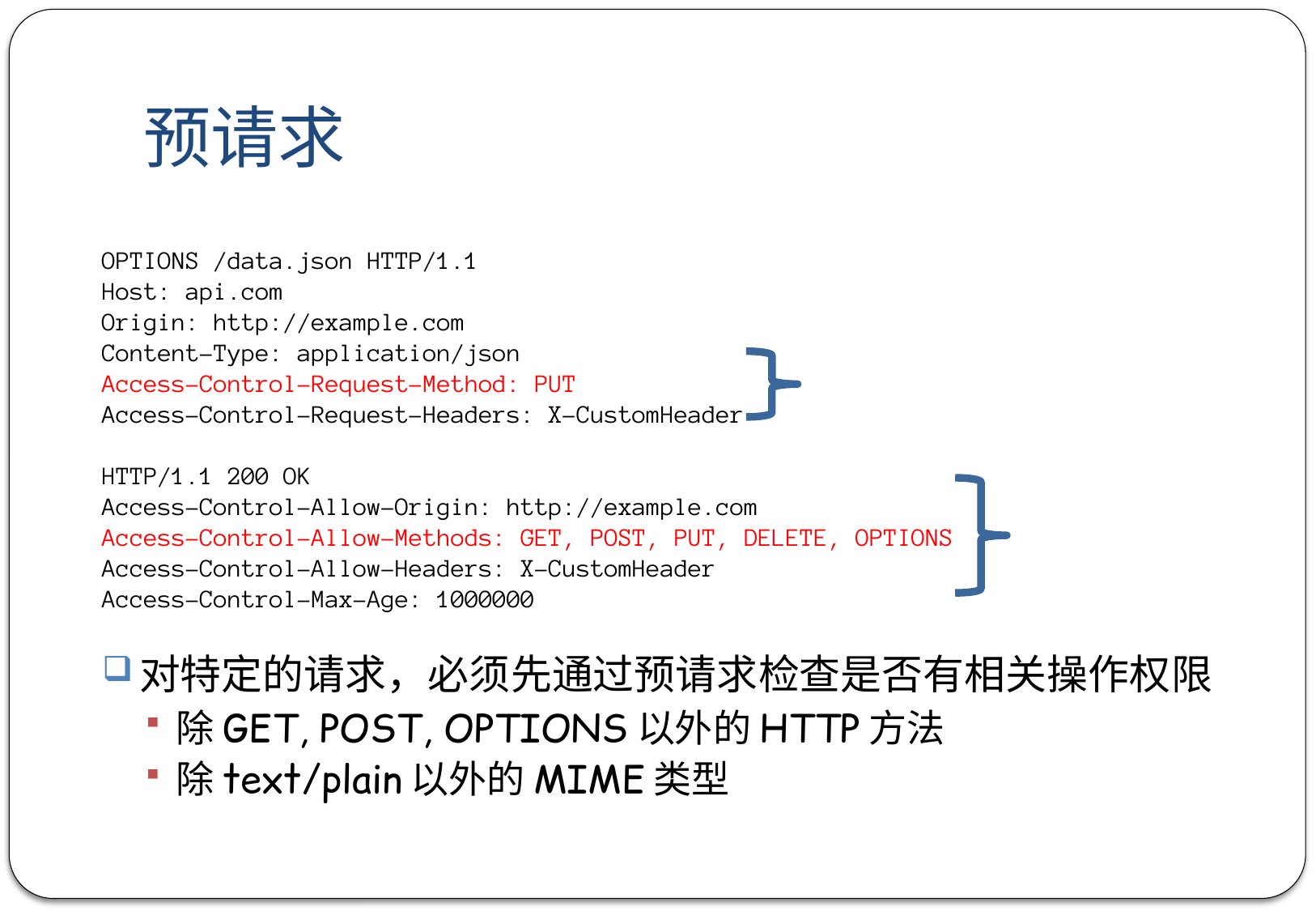

# 预请求
OPTIONS /data.json HTTP/1.1
Host: api.com
Origin: http://example.com
Content-Type: application/json
Access-Control-Request-Method: PUT
Access-Control-Request-Headers: X-CustomHeader

HTTP/1.1 200 OK
Access-Control-Allow-Origin: http://example.com
Access-Control-Allow-Methods: GET, POST, PUT, DELETE, OPTIONS
Access-Control-Allow-Headers: X-CustomHeader
Access-Control-Max-Age: 1000000

对特定的请求，必须先通过预请求检查是否有相关操作权限
除GET, POST, OPTIONS以外的HTTP方法
除text/plain以外的MIME类型